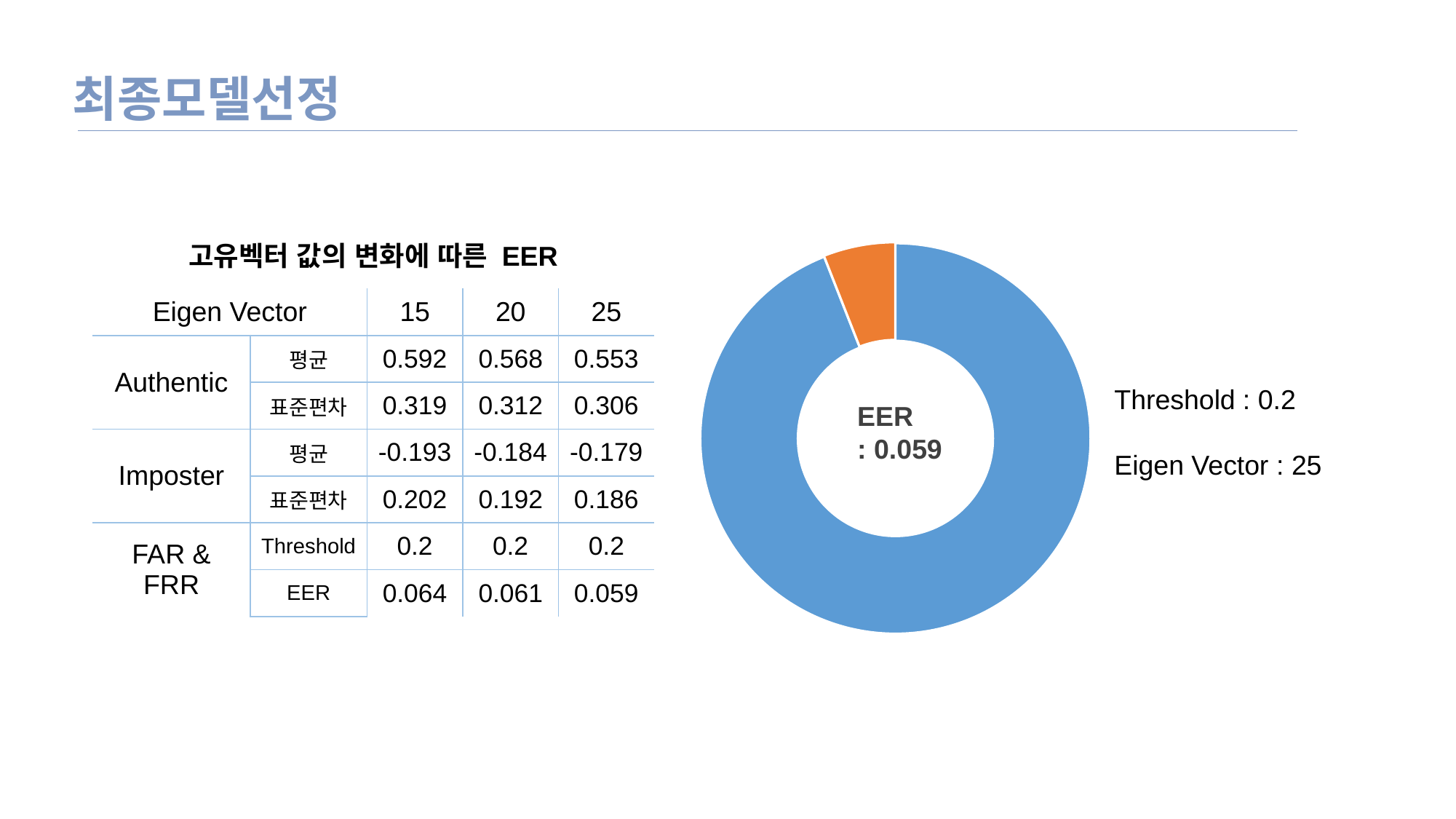

최종모델선정
고유벡터 값의 변화에 따른 EER

### Chart

| Category | 판매 |
|---|---|
| 1분기 | 0.931 |
| 2분기 | 0.059 |
| Eigen Vector |  | 15 | 20 | 25 |
| --- | --- | --- | --- | --- |
| Authentic | 평균 | 0.592 | 0.568 | 0.553 |
|  | 표준편차 | 0.319 | 0.312 | 0.306 |
| Imposter | 평균 | -0.193 | -0.184 | -0.179 |
|  | 표준편차 | 0.202 | 0.192 | 0.186 |
| FAR & FRR | Threshold | 0.2 | 0.2 | 0.2 |
|  | EER | 0.064 | 0.061 | 0.059 |
Threshold : 0.2

Eigen Vector : 25
EER
: 0.059